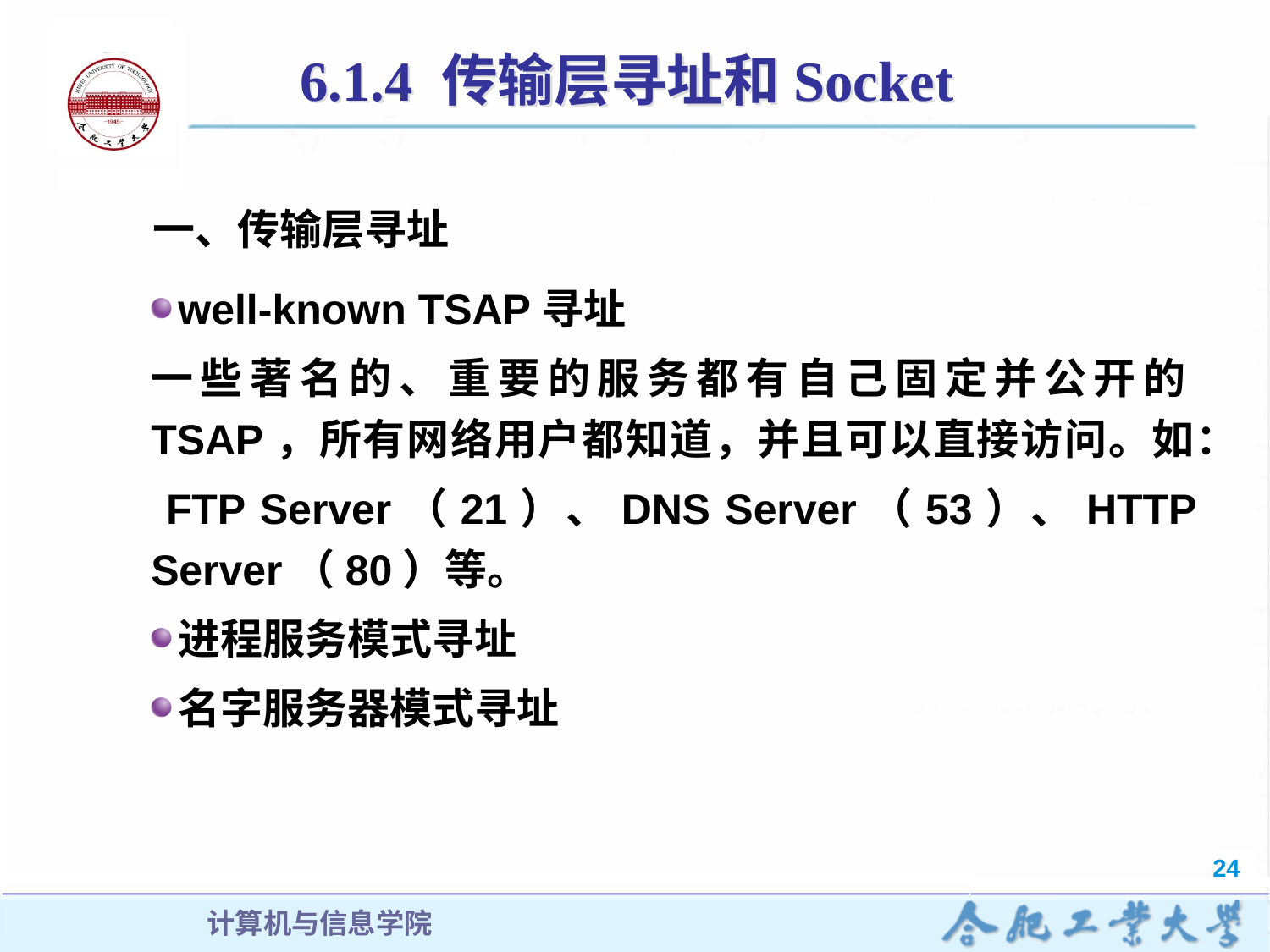

# 6.1.4 传输层寻址和Socket
一、传输层寻址
well-known TSAP寻址
一些著名的、重要的服务都有自己固定并公开的TSAP，所有网络用户都知道，并且可以直接访问。如：
 FTP Server（21）、DNS Server（53）、HTTP Server（80）等。
进程服务模式寻址
名字服务器模式寻址